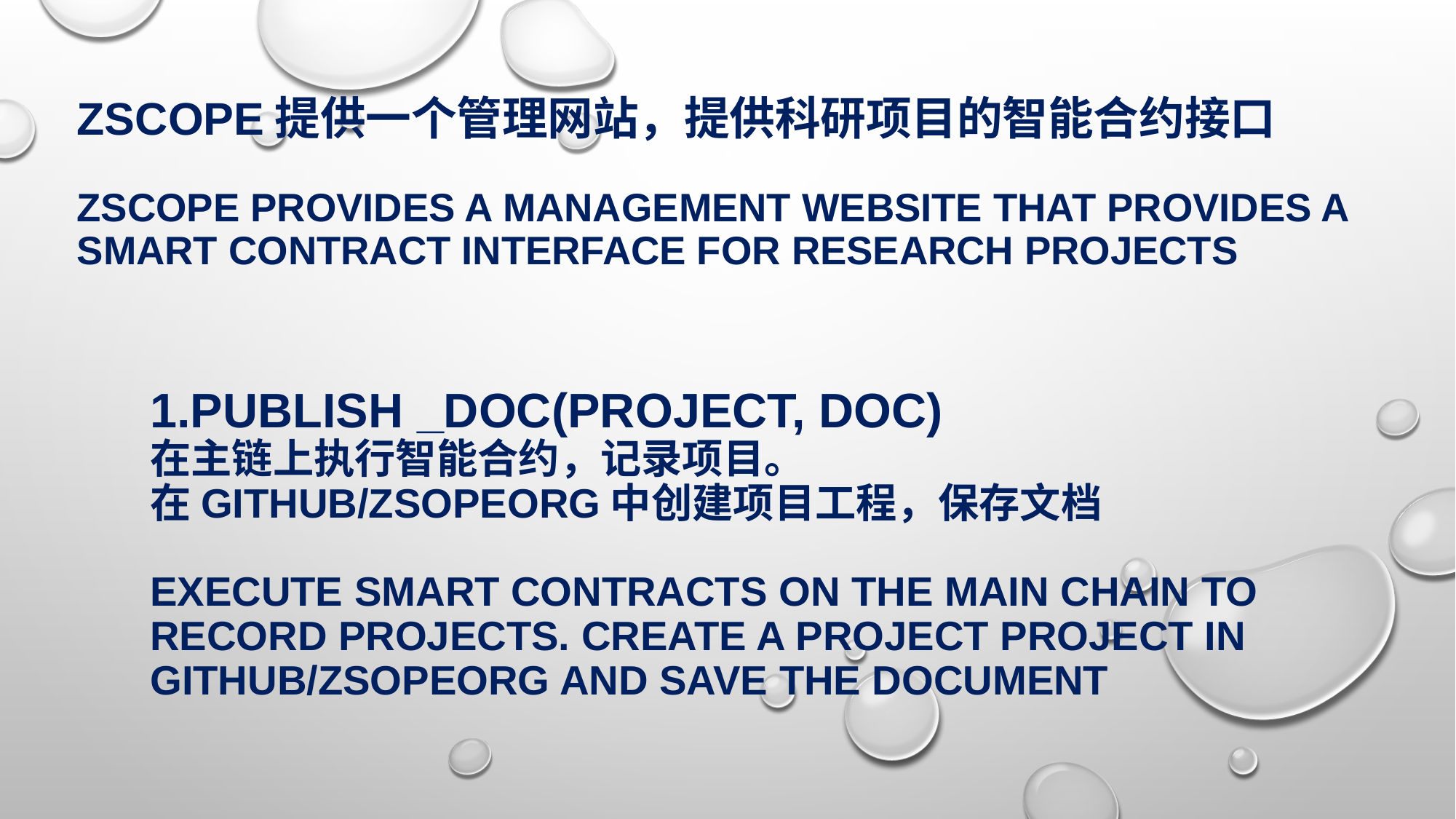

Zscope提供一个管理网站，提供科研项目的智能合约接口

Zscope provides a management website that provides a smart contract interface for research projects
# 1.Publish _Doc(Project, DOC) 在主链上执行智能合约，记录项目。 在Github/zsopeorg中创建项目工程，保存文档 Execute smart contracts on the main chain to record projects. Create a project project in Github/zsopeorg and save the document